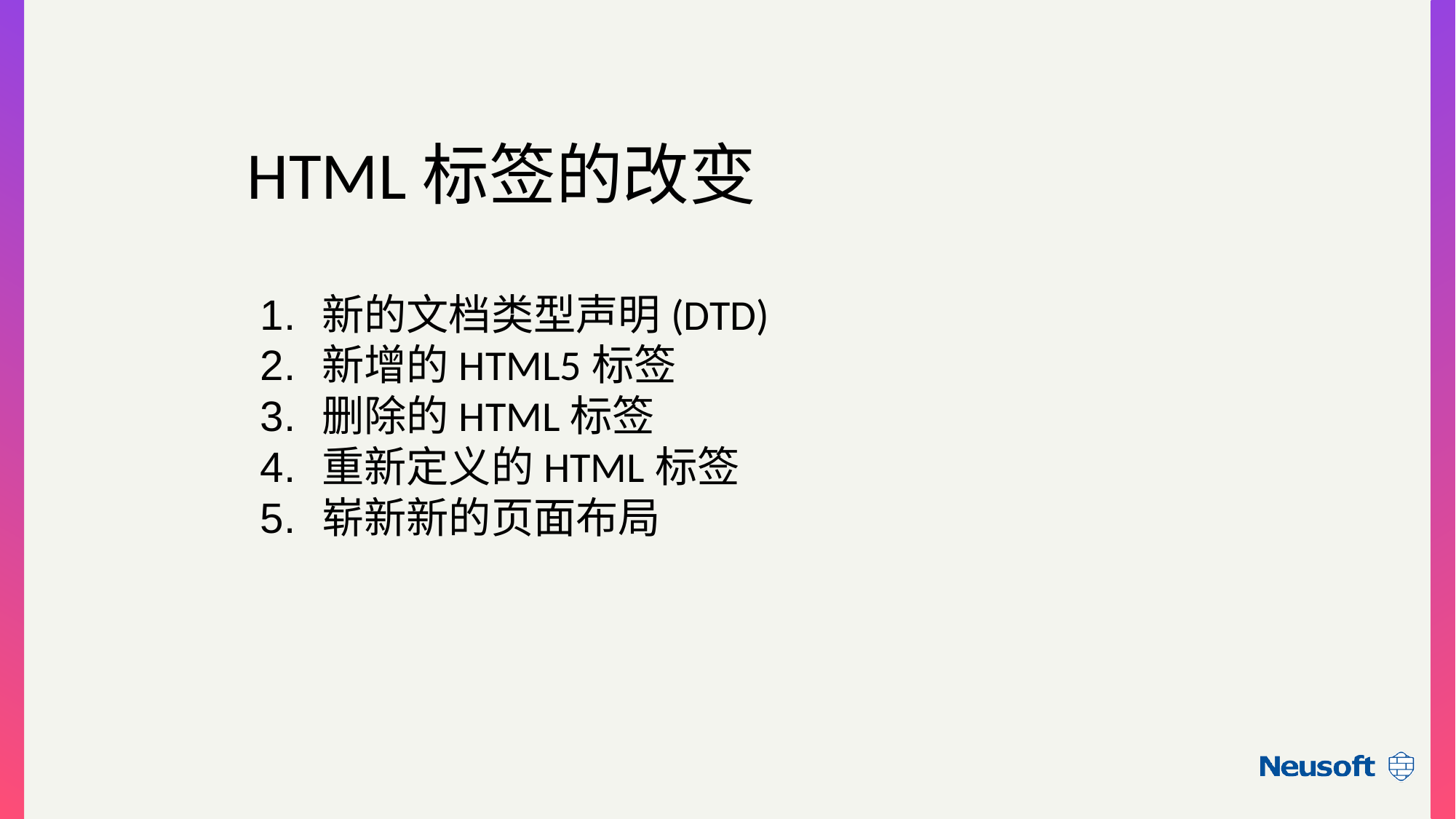

# HTML标签的改变
新的文档类型声明(DTD)
新增的HTML5标签
删除的HTML标签
重新定义的HTML标签
崭新新的页面布局